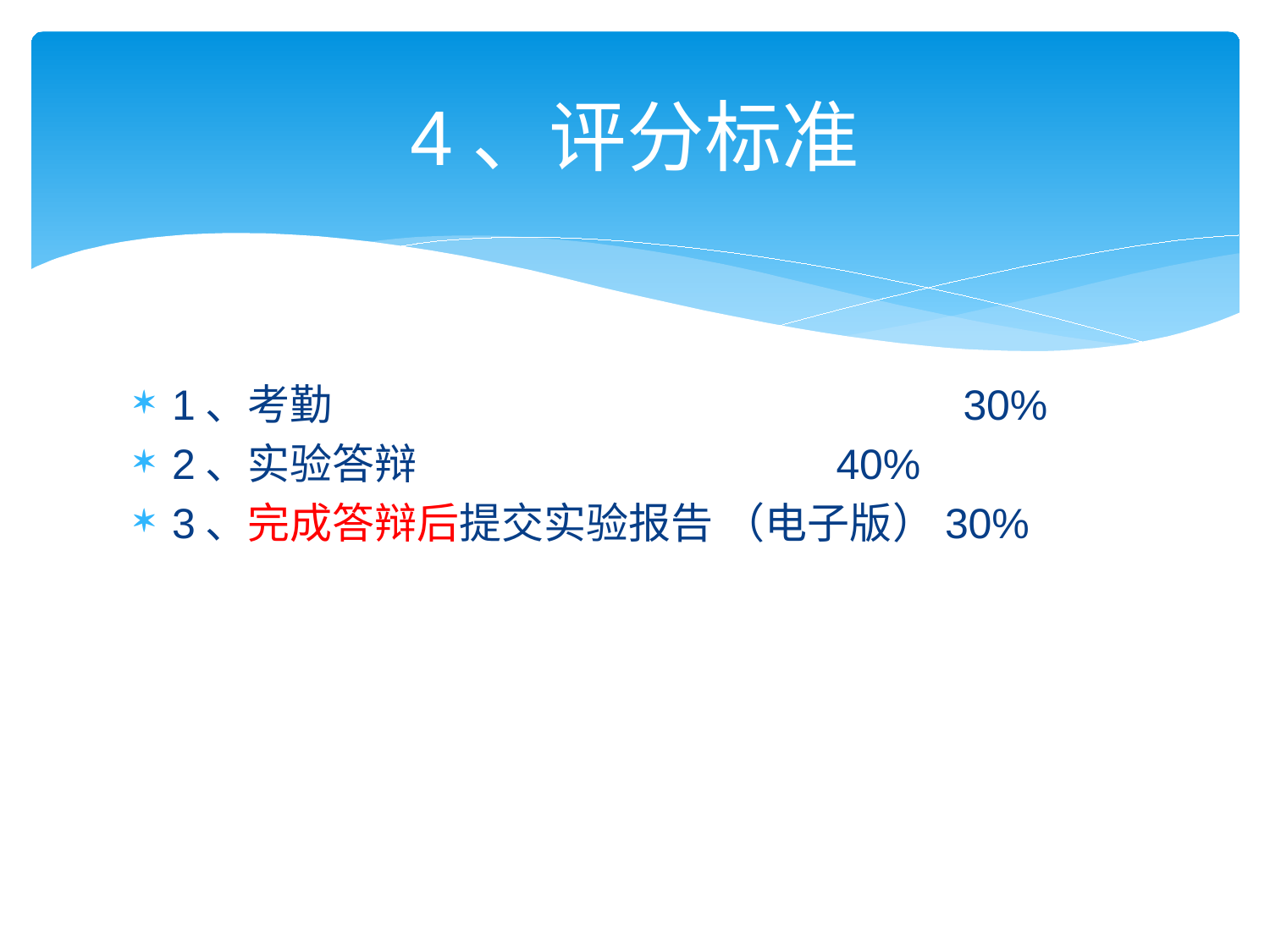

# 4、评分标准
1、考勤					  30%
2、实验答辩				  40%
3、完成答辩后提交实验报告 （电子版）30%